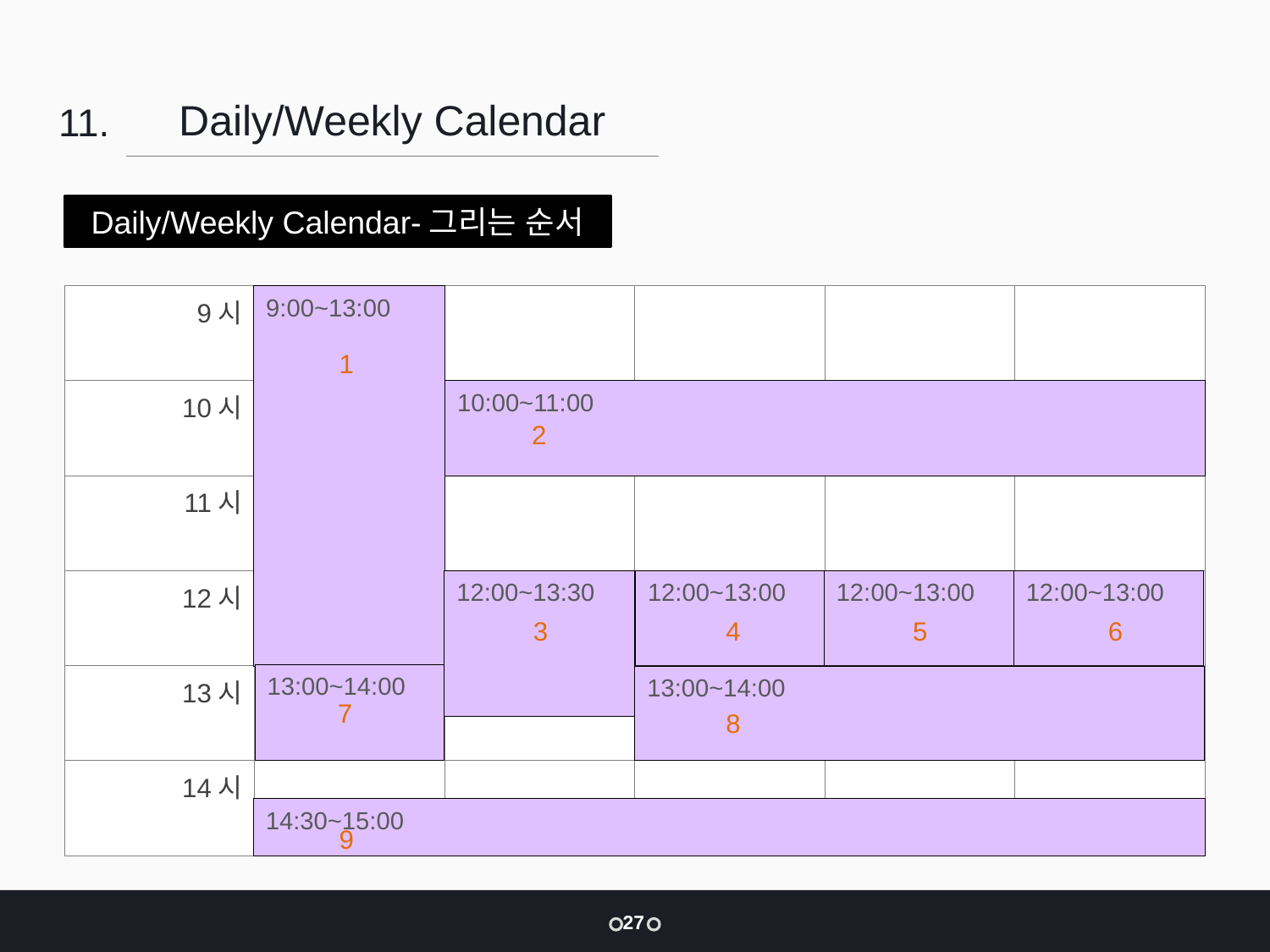

Daily/Weekly Calendar
11.
Daily/Weekly Calendar-그리는 순서
| 9시 |  |  |  |  |  |
| --- | --- | --- | --- | --- | --- |
| 10시 |  |  |  |  |  |
| 11시 |  |  |  |  |  |
| 12시 |  |  |  |  |  |
| 13시 |  |  |  |  |  |
| 14시 |  |  |  |  |  |
9:00~13:00
1
10:00~11:00
2
12:00~13:30
12:00~13:00
12:00~13:00
12:00~13:00
3
4
5
6
13:00~14:00
13:00~14:00
7
8
14:30~15:00
9
27